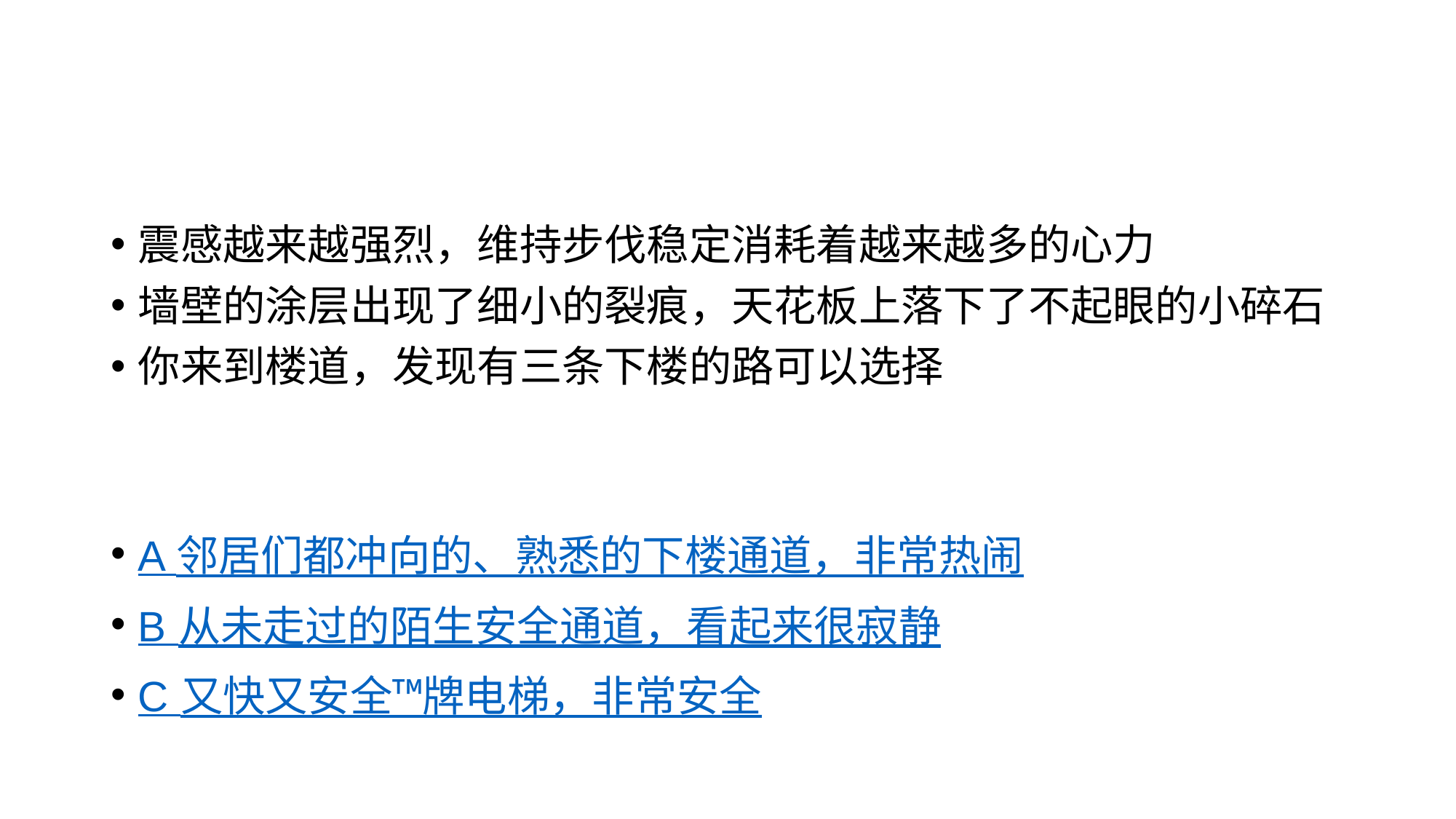

震感越来越强烈，维持步伐稳定消耗着越来越多的心力
墙壁的涂层出现了细小的裂痕，天花板上落下了不起眼的小碎石
你来到楼道，发现有三条下楼的路可以选择

A 邻居们都冲向的、熟悉的下楼通道，非常热闹
B 从未走过的陌生安全通道，看起来很寂静
C 又快又安全™牌电梯，非常安全